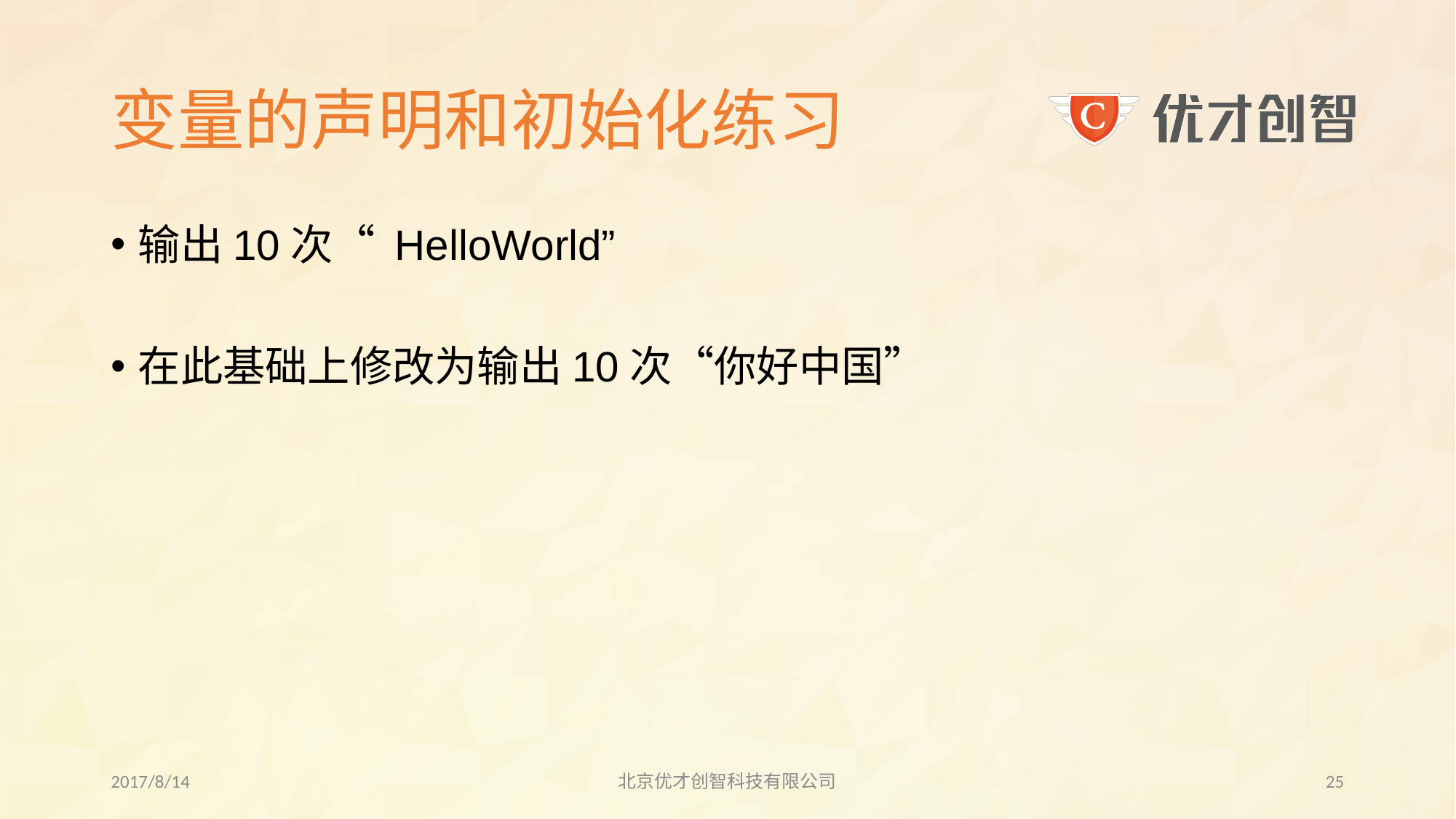

# 变量的声明和初始化练习
输出10次“ HelloWorld”

在此基础上修改为输出10次“你好中国”
2017/8/14
北京优才创智科技有限公司
25